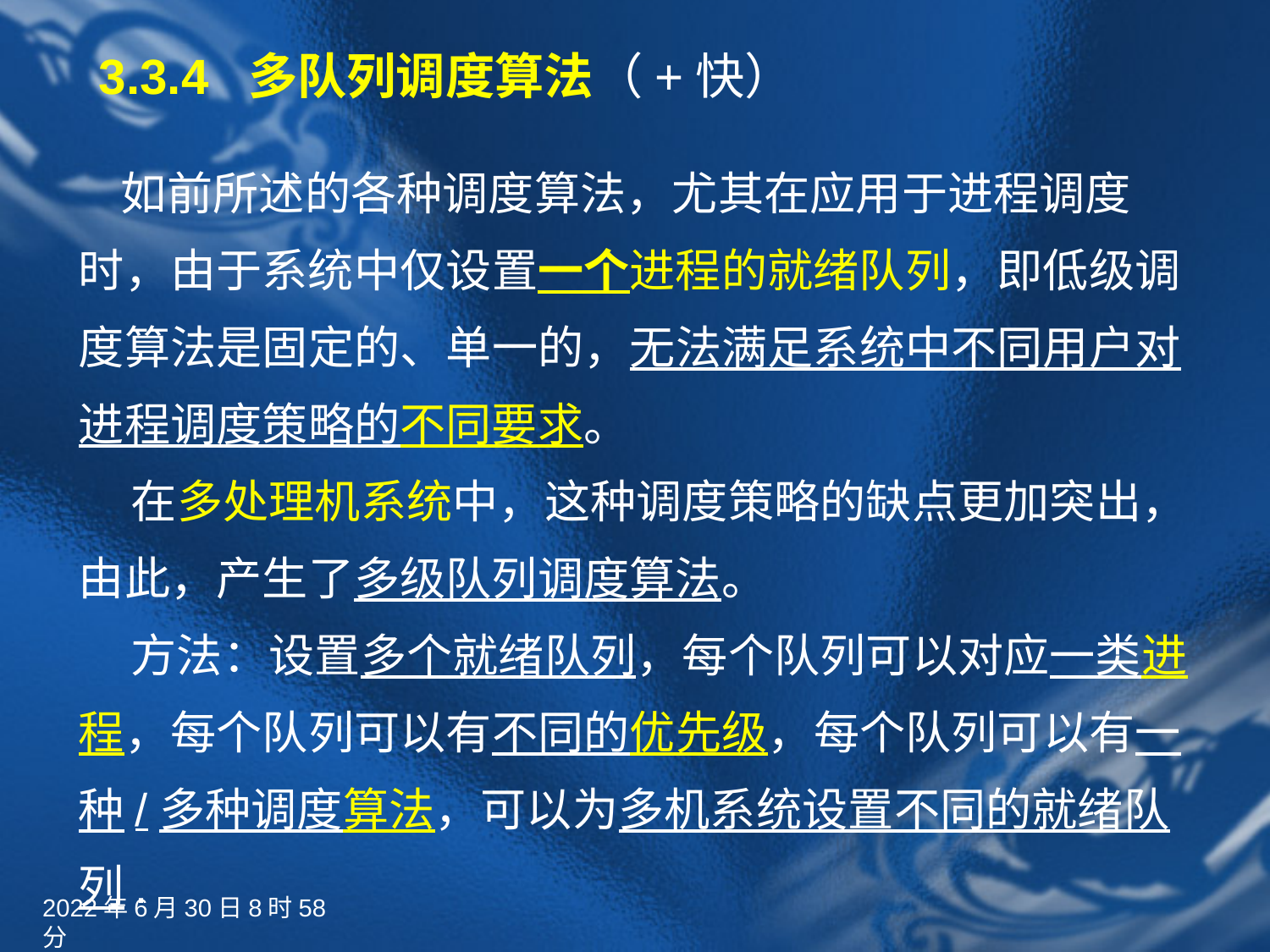

# 3.3.4  多队列调度算法（+快）
　如前所述的各种调度算法，尤其在应用于进程调度时，由于系统中仅设置一个进程的就绪队列，即低级调度算法是固定的、单一的，无法满足系统中不同用户对进程调度策略的不同要求。
    在多处理机系统中，这种调度策略的缺点更加突出，由此，产生了多级队列调度算法。
    方法：设置多个就绪队列，每个队列可以对应一类进程，每个队列可以有不同的优先级，每个队列可以有一种/多种调度算法，可以为多机系统设置不同的就绪队列.
2022年6月30日8时58分